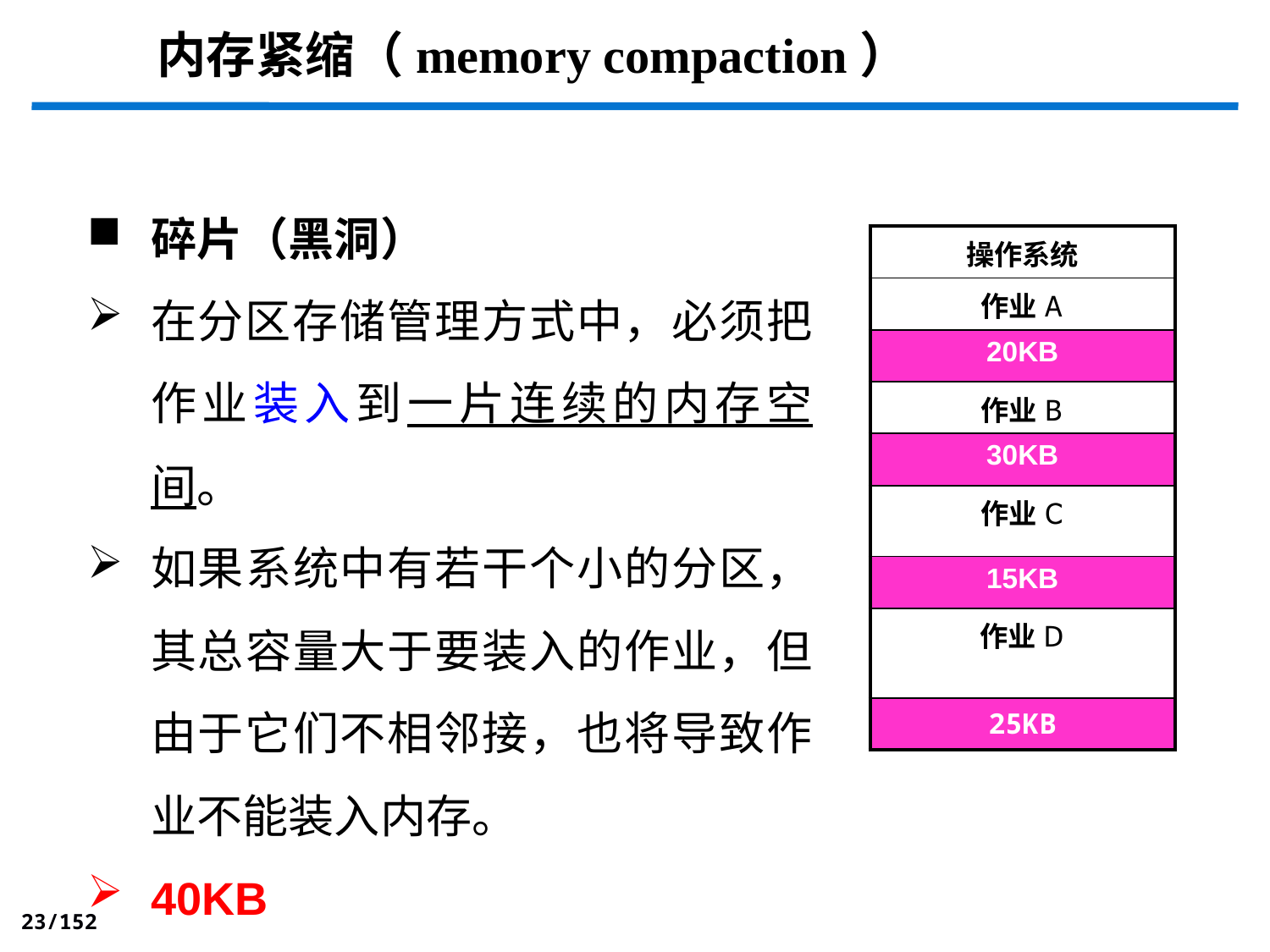

内存紧缩（memory compaction）
碎片（黑洞）
在分区存储管理方式中，必须把作业装入到一片连续的内存空间。
如果系统中有若干个小的分区，其总容量大于要装入的作业，但由于它们不相邻接，也将导致作业不能装入内存。
40KB

| 操作系统 |
| --- |
| 作业A |
| 20KB |
| 作业B |
| 30KB |
| 作业C |
| 15KB |
| 作业D |
| 25KB |